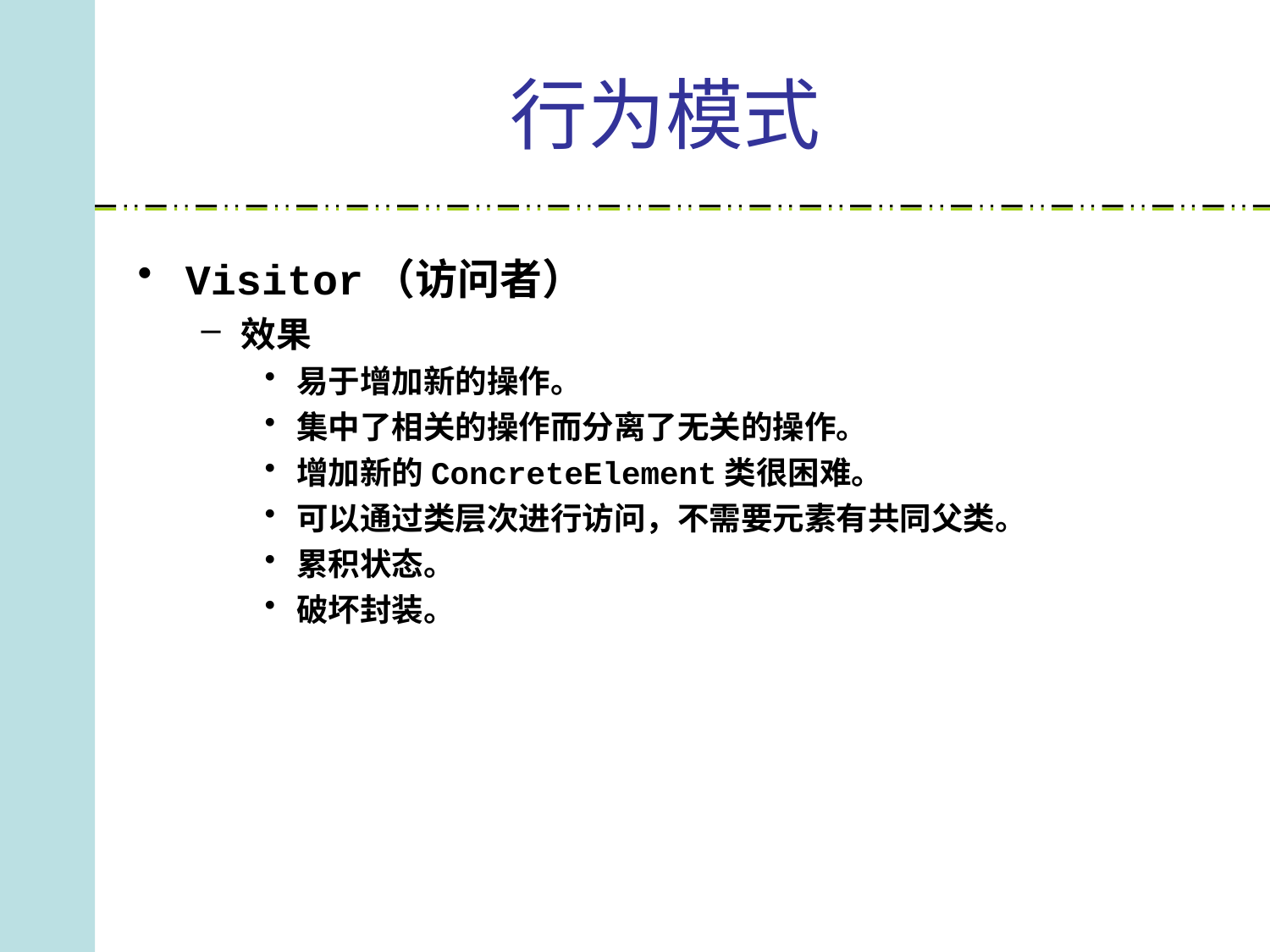

# 行为模式
Visitor（访问者）
效果
易于增加新的操作。
集中了相关的操作而分离了无关的操作。
增加新的ConcreteElement类很困难。
可以通过类层次进行访问，不需要元素有共同父类。
累积状态。
破坏封装。